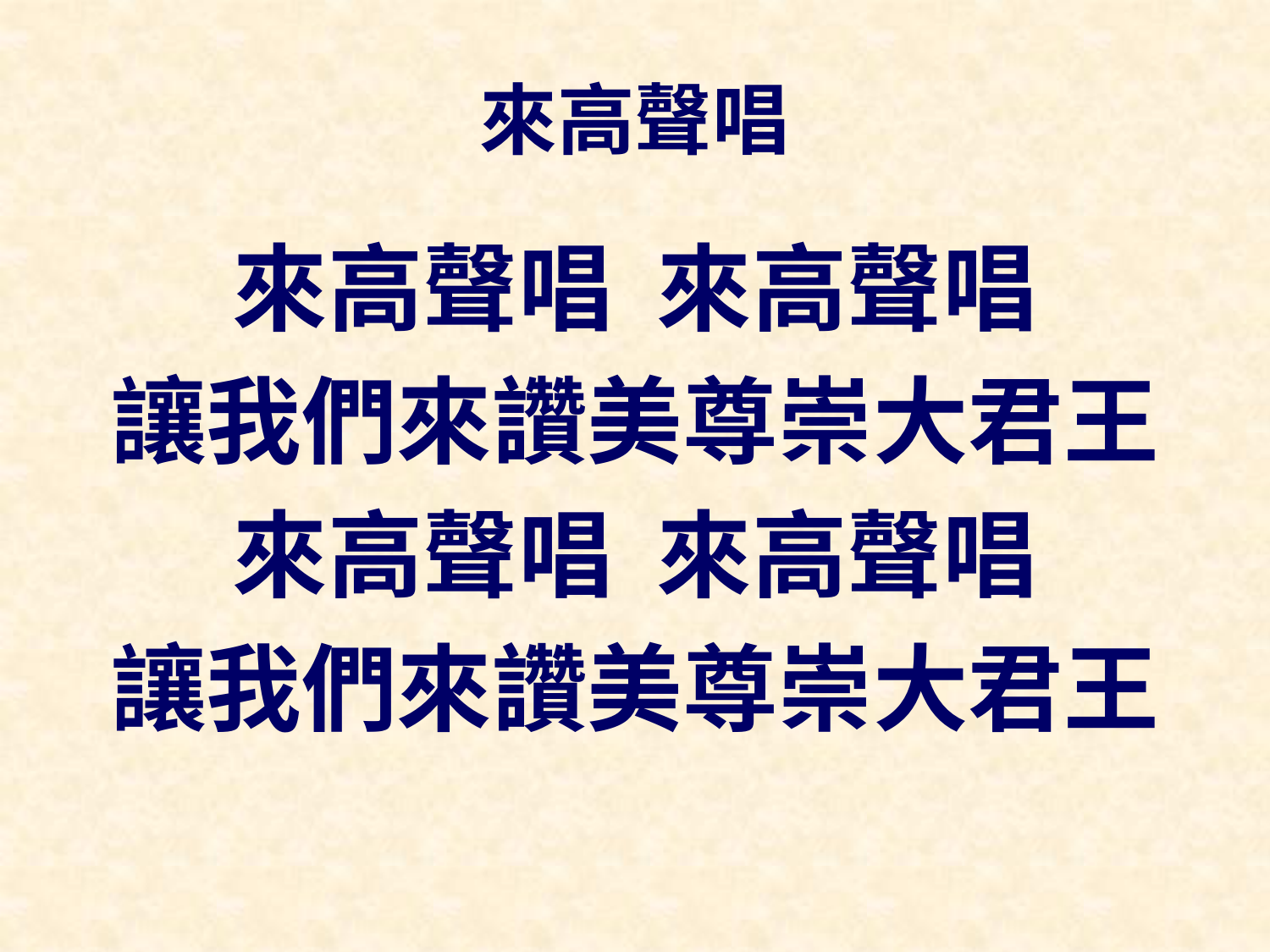

# 來高聲唱
來高聲唱  來高聲唱
讓我們來讚美尊崇大君王
來高聲唱  來高聲唱
讓我們來讚美尊崇大君王